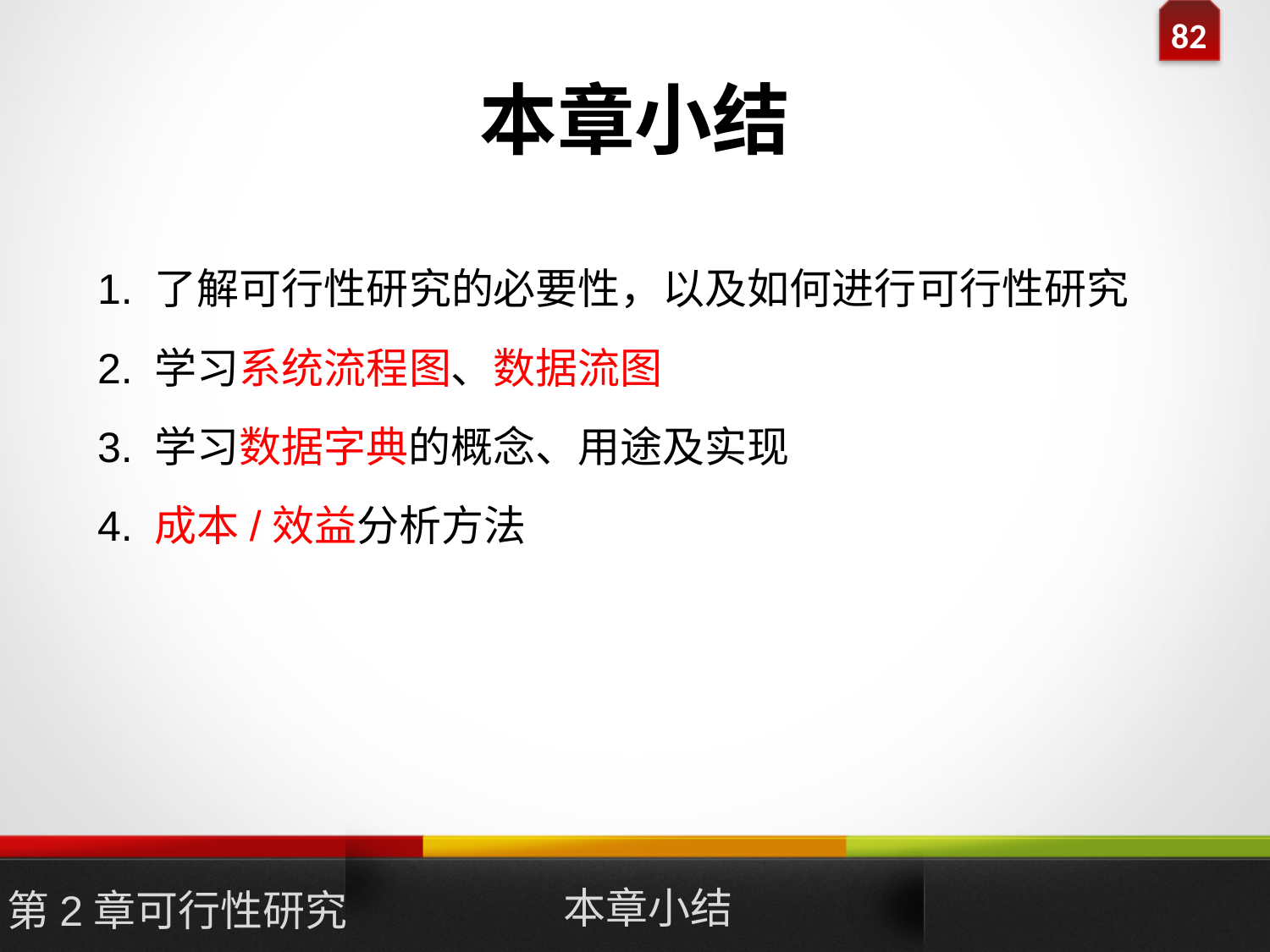

# 本章小结
1. 了解可行性研究的必要性，以及如何进行可行性研究
2. 学习系统流程图、数据流图
3. 学习数据字典的概念、用途及实现
4. 成本/效益分析方法
本章小结
第2章可行性研究